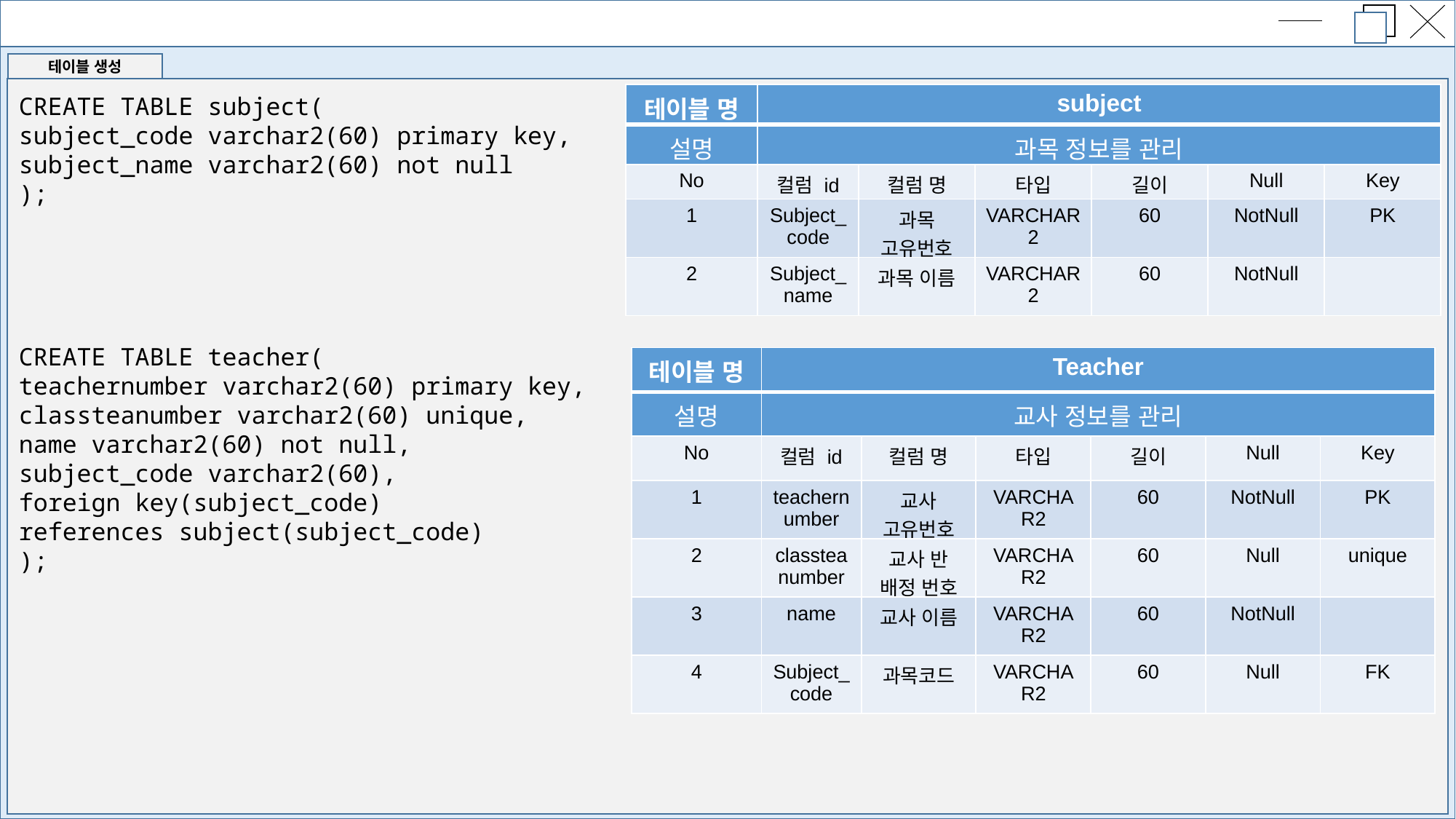

테이블 생성

| 테이블 명 | subject |  |  |  |  |  |
| --- | --- | --- | --- | --- | --- | --- |
| 설명 | 과목 정보를 관리 |  |  |  |  |  |
| No | 컬럼 id | 컬럼 명 | 타입 | 길이 | Null | Key |
| 1 | Subject\_code | 과목 고유번호 | VARCHAR2 | 60 | NotNull | PK |
| 2 | Subject\_name | 과목 이름 | VARCHAR2 | 60 | NotNull |  |
CREATE TABLE subject(
subject_code varchar2(60) primary key,
subject_name varchar2(60) not null
);
CREATE TABLE teacher(
teachernumber varchar2(60) primary key,
classteanumber varchar2(60) unique,
name varchar2(60) not null,
subject_code varchar2(60),
foreign key(subject_code)
references subject(subject_code)
);
| 테이블 명 | Teacher |  |  |  |  |  |
| --- | --- | --- | --- | --- | --- | --- |
| 설명 | 교사 정보를 관리 |  |  |  |  |  |
| No | 컬럼 id | 컬럼 명 | 타입 | 길이 | Null | Key |
| 1 | teachernumber | 교사 고유번호 | VARCHAR2 | 60 | NotNull | PK |
| 2 | classteanumber | 교사 반 배정 번호 | VARCHAR2 | 60 | Null | unique |
| 3 | name | 교사 이름 | VARCHAR2 | 60 | NotNull |  |
| 4 | Subject\_code | 과목코드 | VARCHAR2 | 60 | Null | FK |